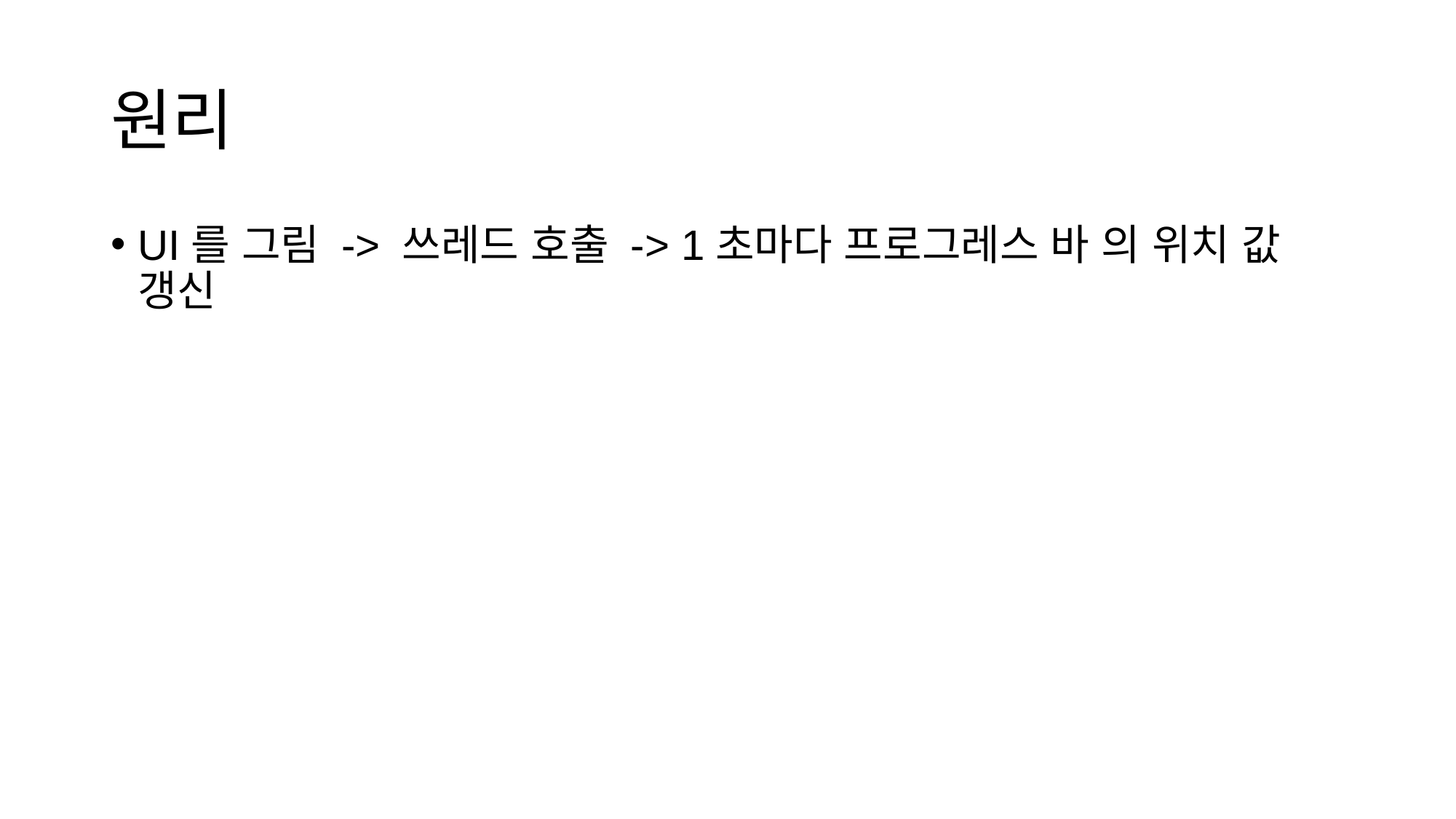

# 원리
UI를 그림 -> 쓰레드 호출 -> 1초마다 프로그레스 바 의 위치 값 갱신